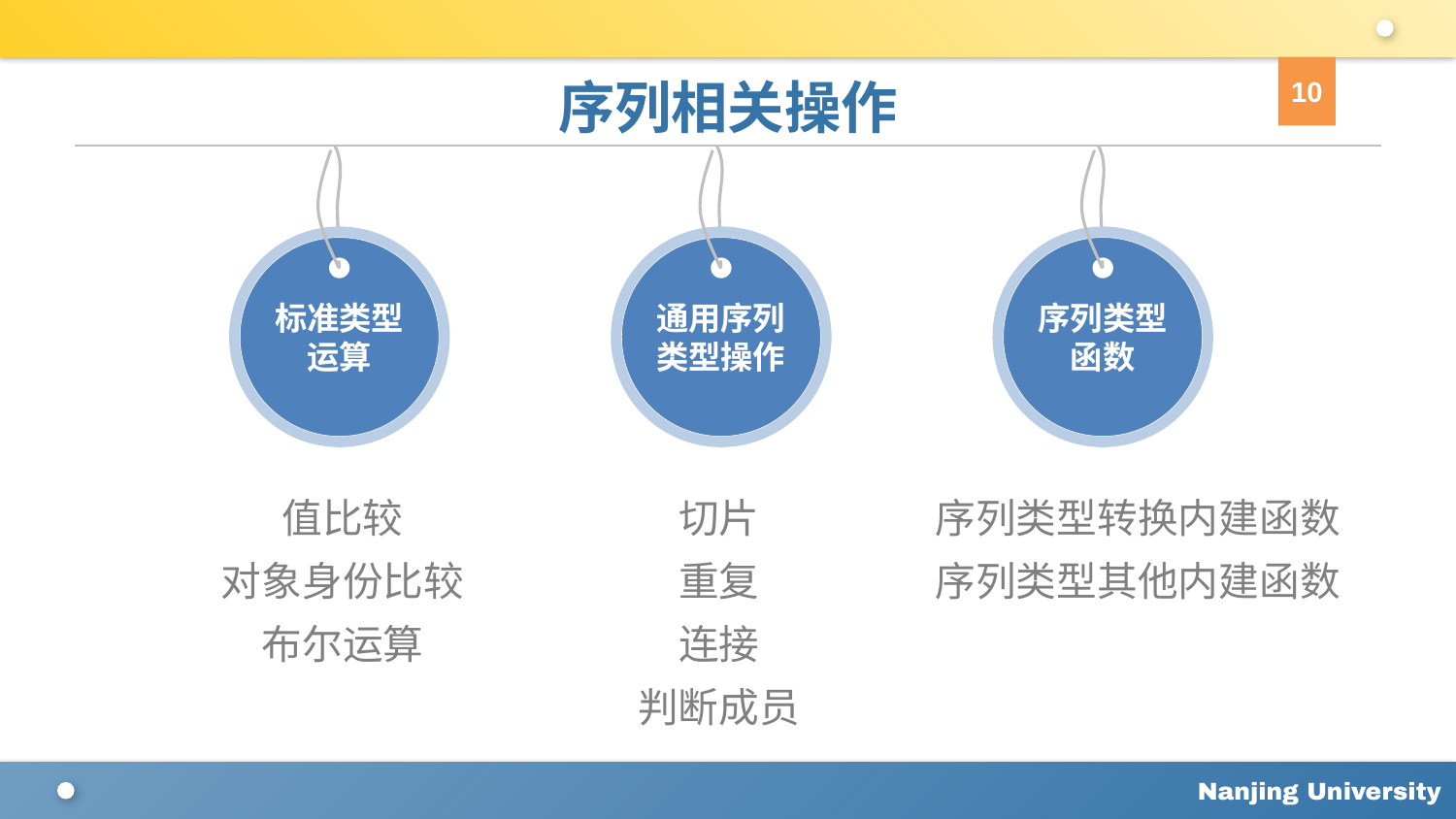

10
# 序列相关操作

标准类型
运算
通用序列
类型操作
序列类型
函数

序列类型转换内建函数
序列类型其他内建函数
值比较
对象身份比较
布尔运算

切片
重复
连接
判断成员